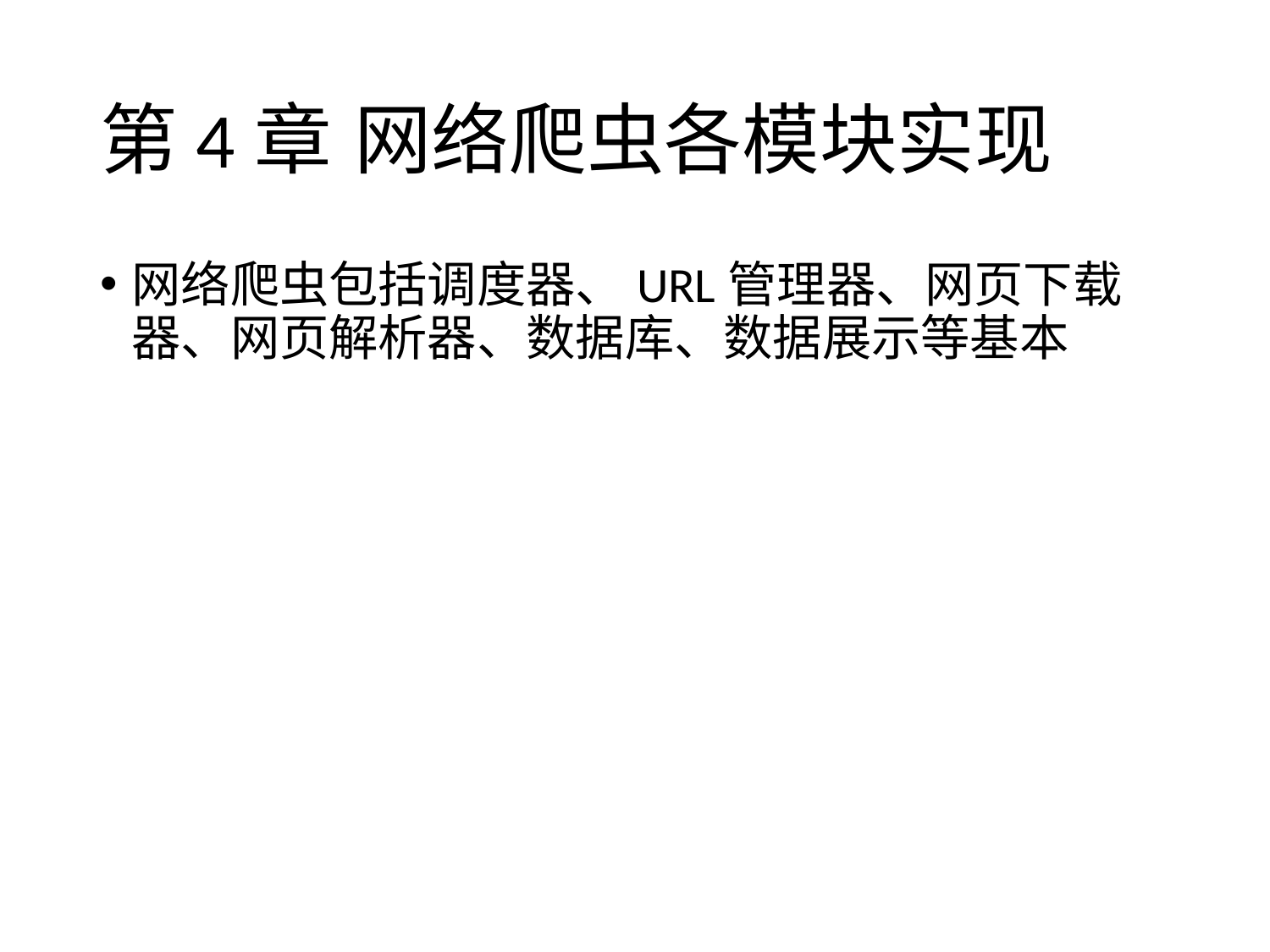

# 第4章	网络爬虫各模块实现
网络爬虫包括调度器、URL管理器、网页下载器、网页解析器、数据库、数据展示等基本